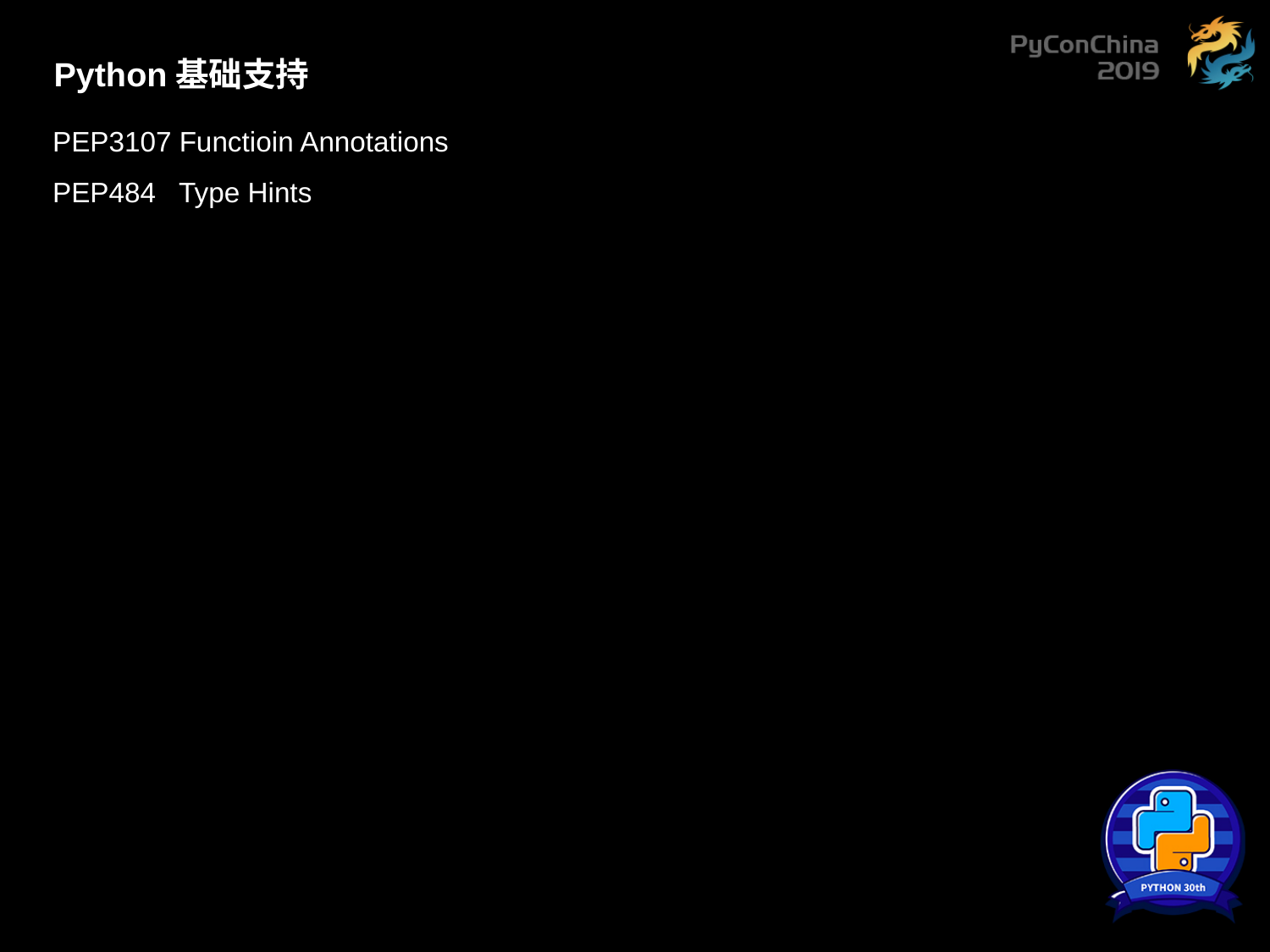

Python基础支持
PEP3107 Functioin Annotations
PEP484   Type Hints